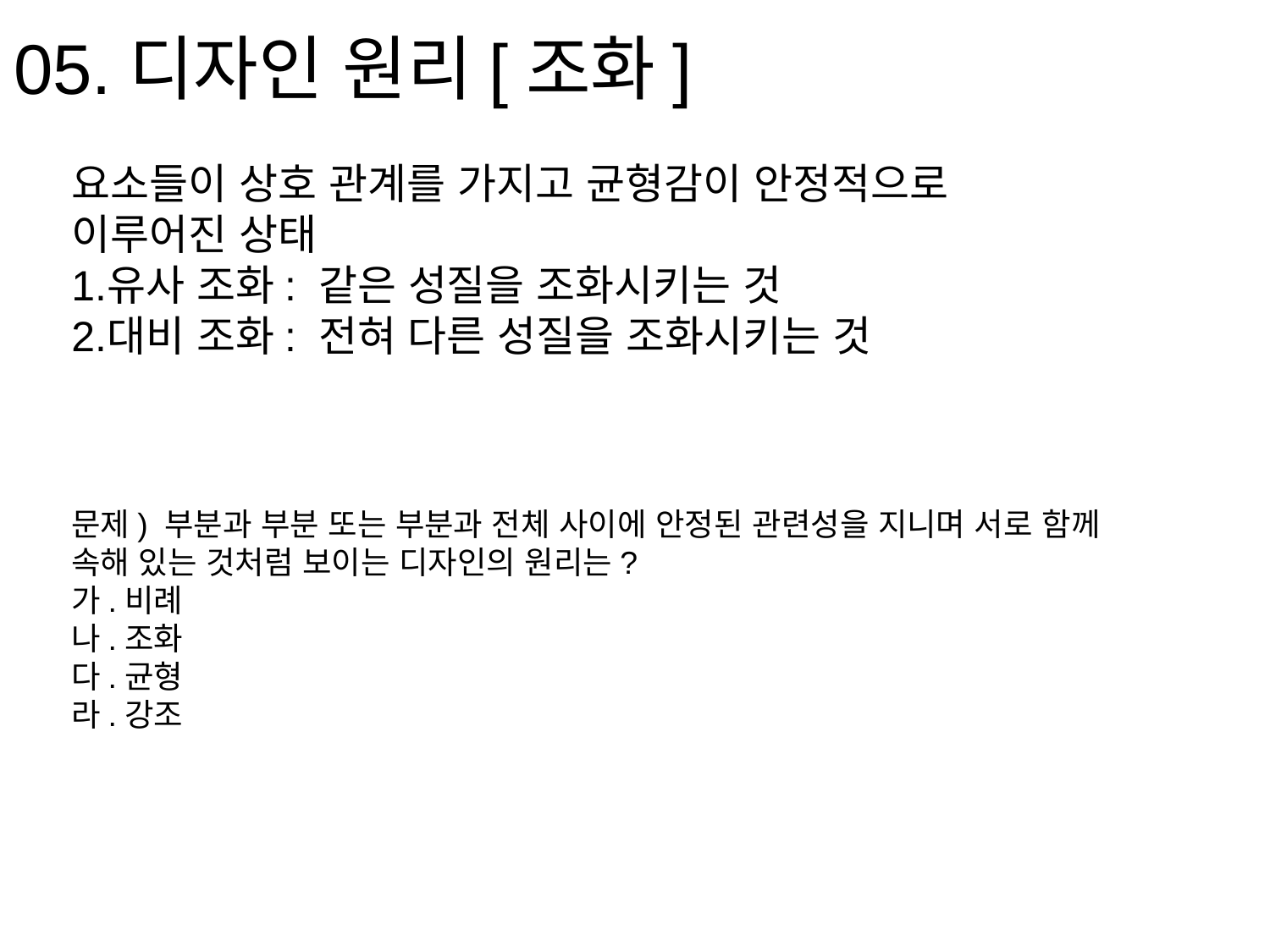

# 05.디자인 원리[조화]
요소들이 상호 관계를 가지고 균형감이 안정적으로 이루어진 상태
유사 조화: 같은 성질을 조화시키는 것
대비 조화: 전혀 다른 성질을 조화시키는 것

문제) 부분과 부분 또는 부분과 전체 사이에 안정된 관련성을 지니며 서로 함께 속해 있는 것처럼 보이는 디자인의 원리는?
가.비례
나.조화
다.균형
라.강조